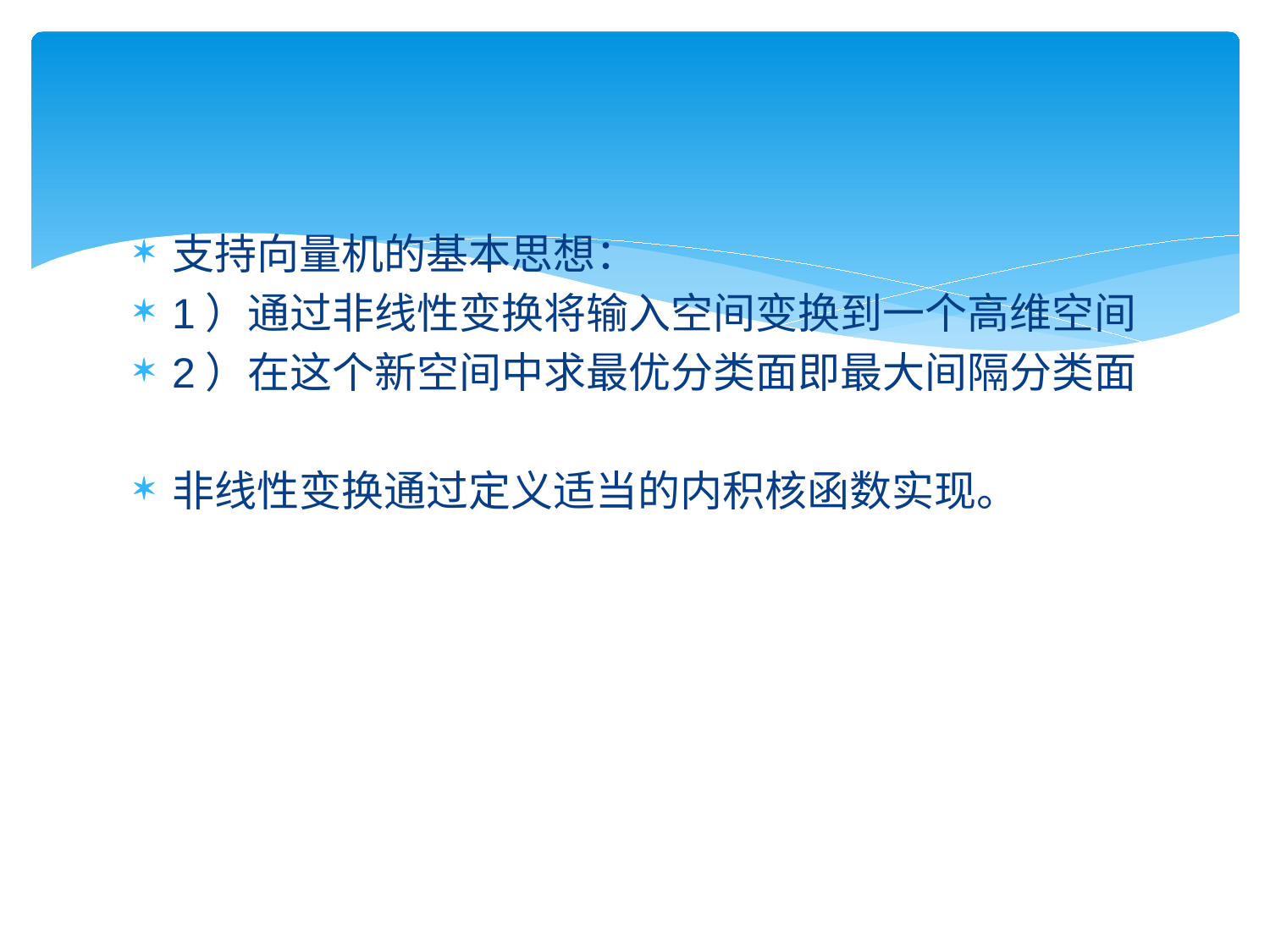

#
支持向量机的基本思想：
1）通过非线性变换将输入空间变换到一个高维空间
2）在这个新空间中求最优分类面即最大间隔分类面

非线性变换通过定义适当的内积核函数实现。